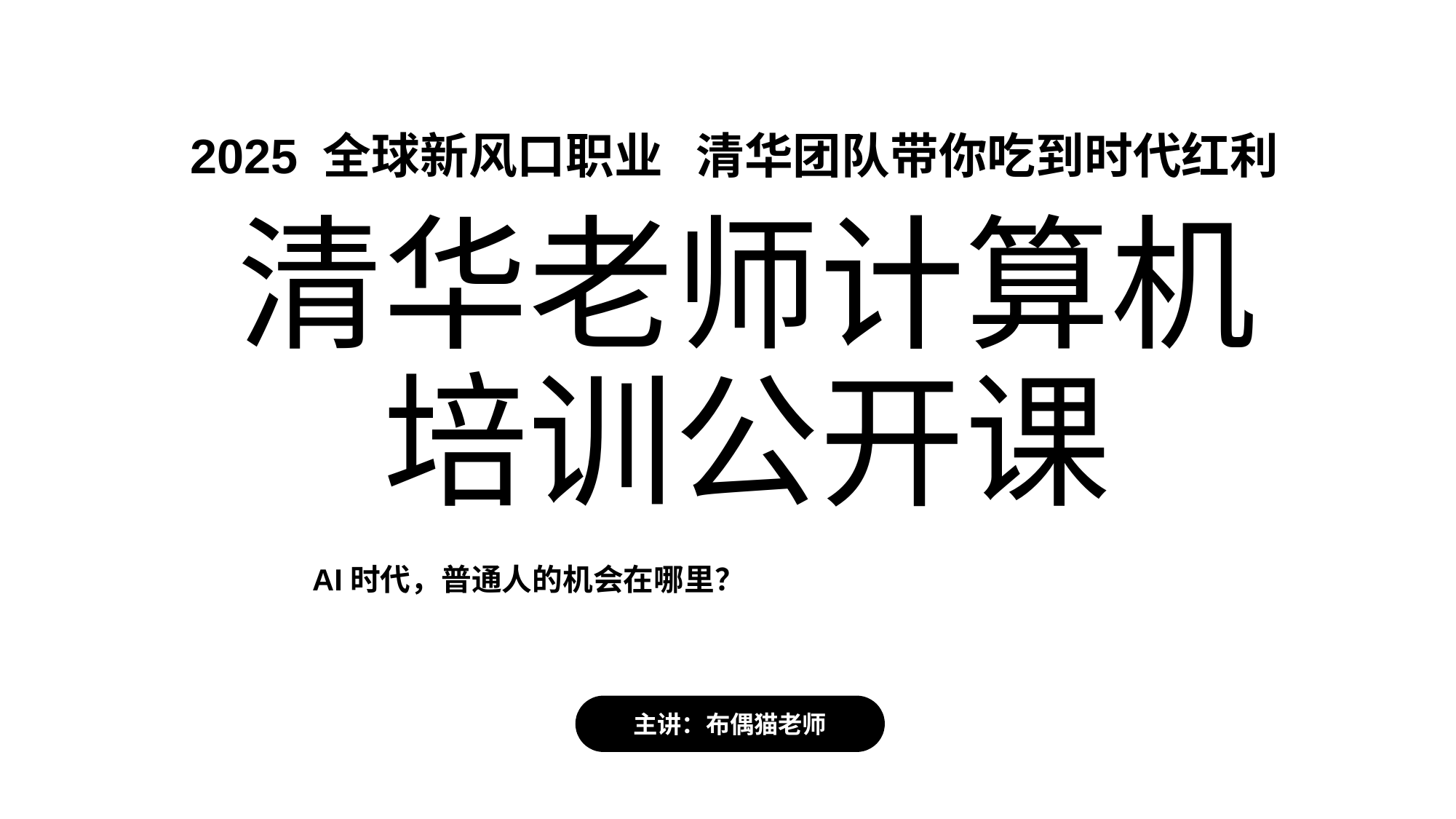

2025 全球新风口职业   清华团队带你吃到时代红利
# 清华老师计算机培训公开课
AI时代，普通人的机会在哪里？
主讲：布偶猫老师